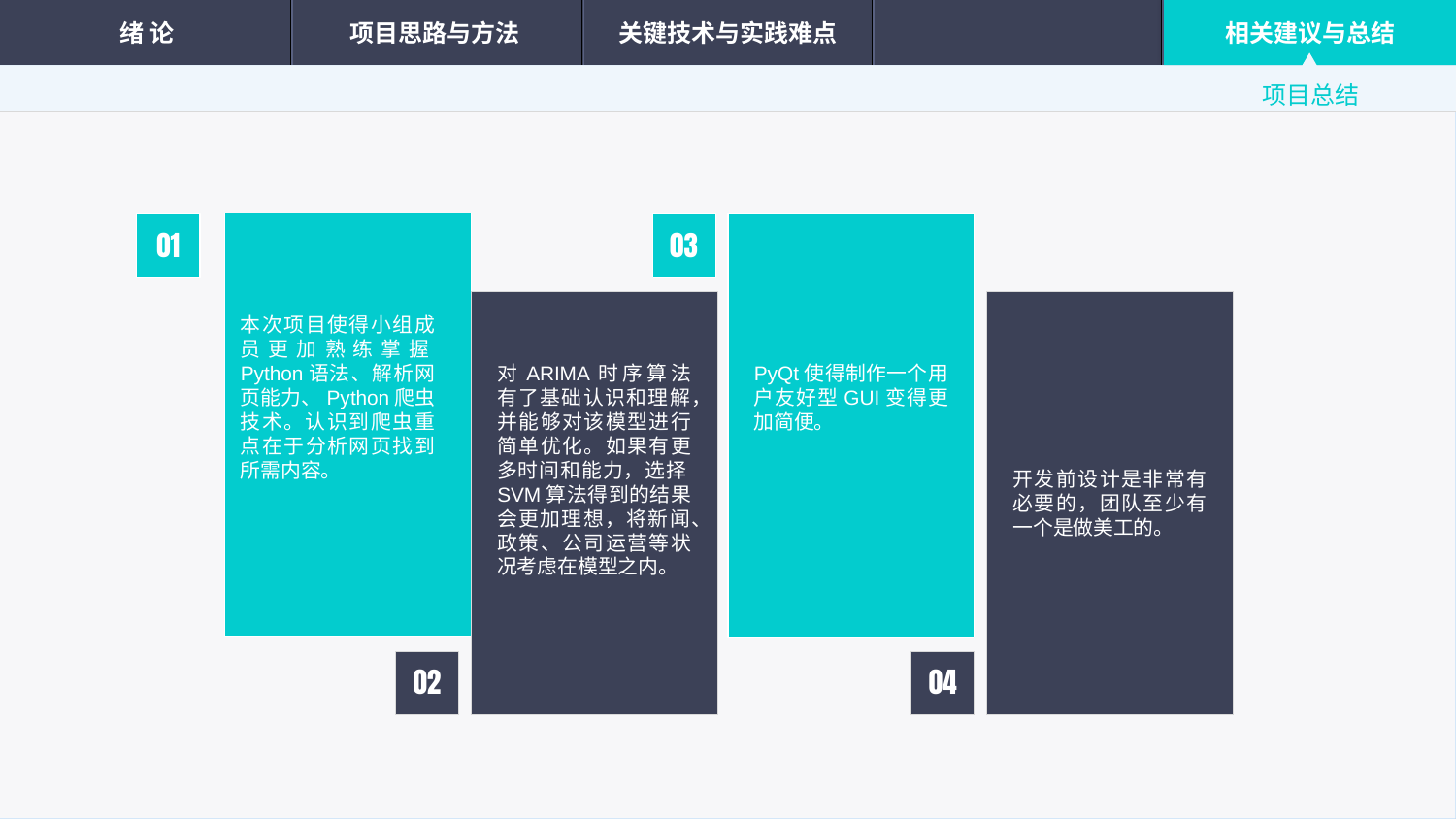

绪 论
项目思路与方法
关键技术与实践难点

相关建议与总结
项目总结

01
03

本次项目使得小组成员更加熟练掌握Python语法、解析网页能力、Python爬虫技术。认识到爬虫重点在于分析网页找到所需内容。
对ARIMA时序算法有了基础认识和理解，并能够对该模型进行简单优化。如果有更多时间和能力，选择SVM算法得到的结果会更加理想，将新闻、政策、公司运营等状况考虑在模型之内。
PyQt使得制作一个用户友好型GUI变得更加简便。
开发前设计是非常有必要的，团队至少有一个是做美工的。
02
04